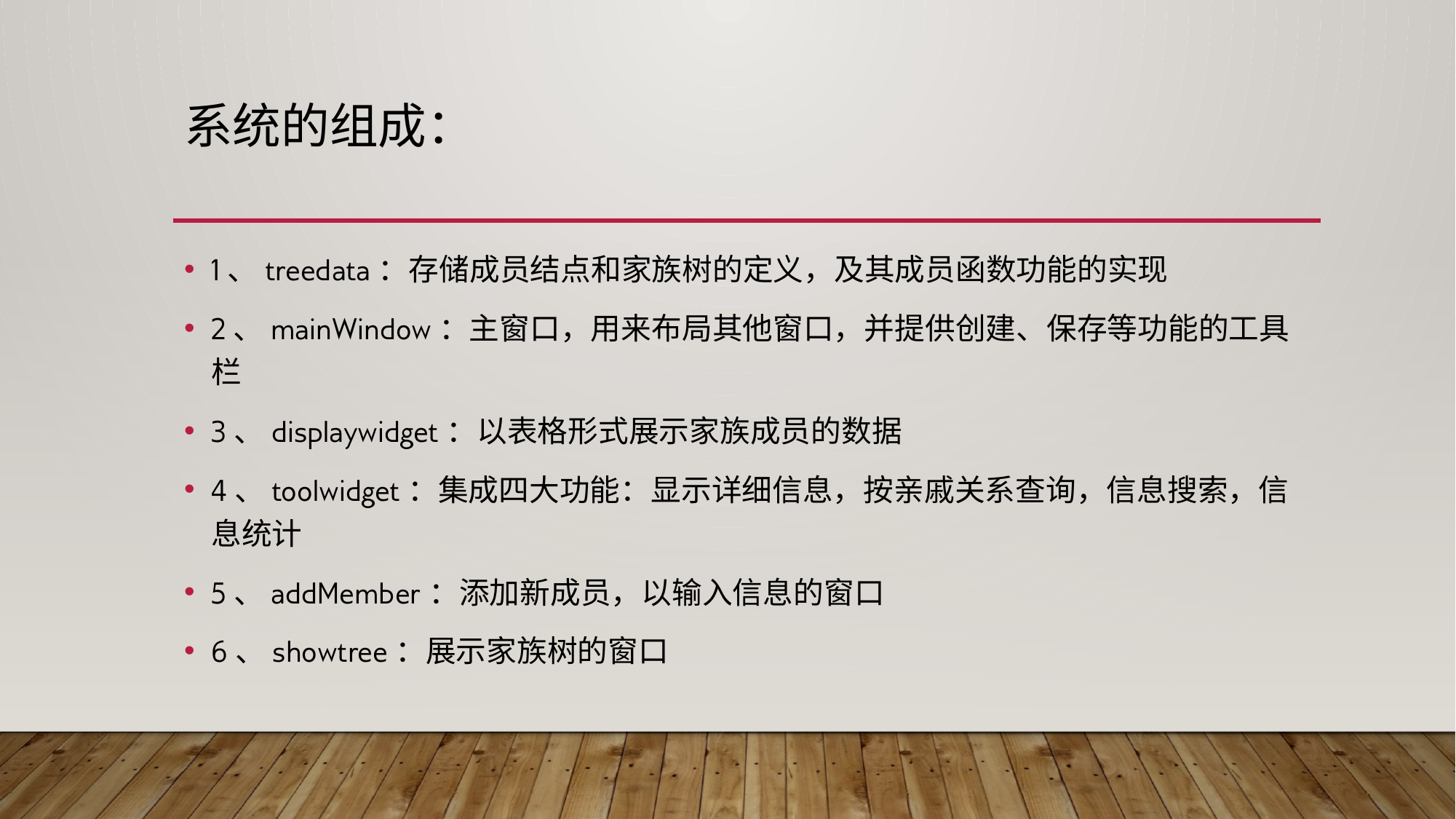

# 系统的组成：
1、treedata：存储成员结点和家族树的定义，及其成员函数功能的实现
2、mainWindow：主窗口，用来布局其他窗口，并提供创建、保存等功能的工具栏
3、displaywidget：以表格形式展示家族成员的数据
4、toolwidget：集成四大功能：显示详细信息，按亲戚关系查询，信息搜索，信息统计
5、addMember：添加新成员，以输入信息的窗口
6、showtree：展示家族树的窗口